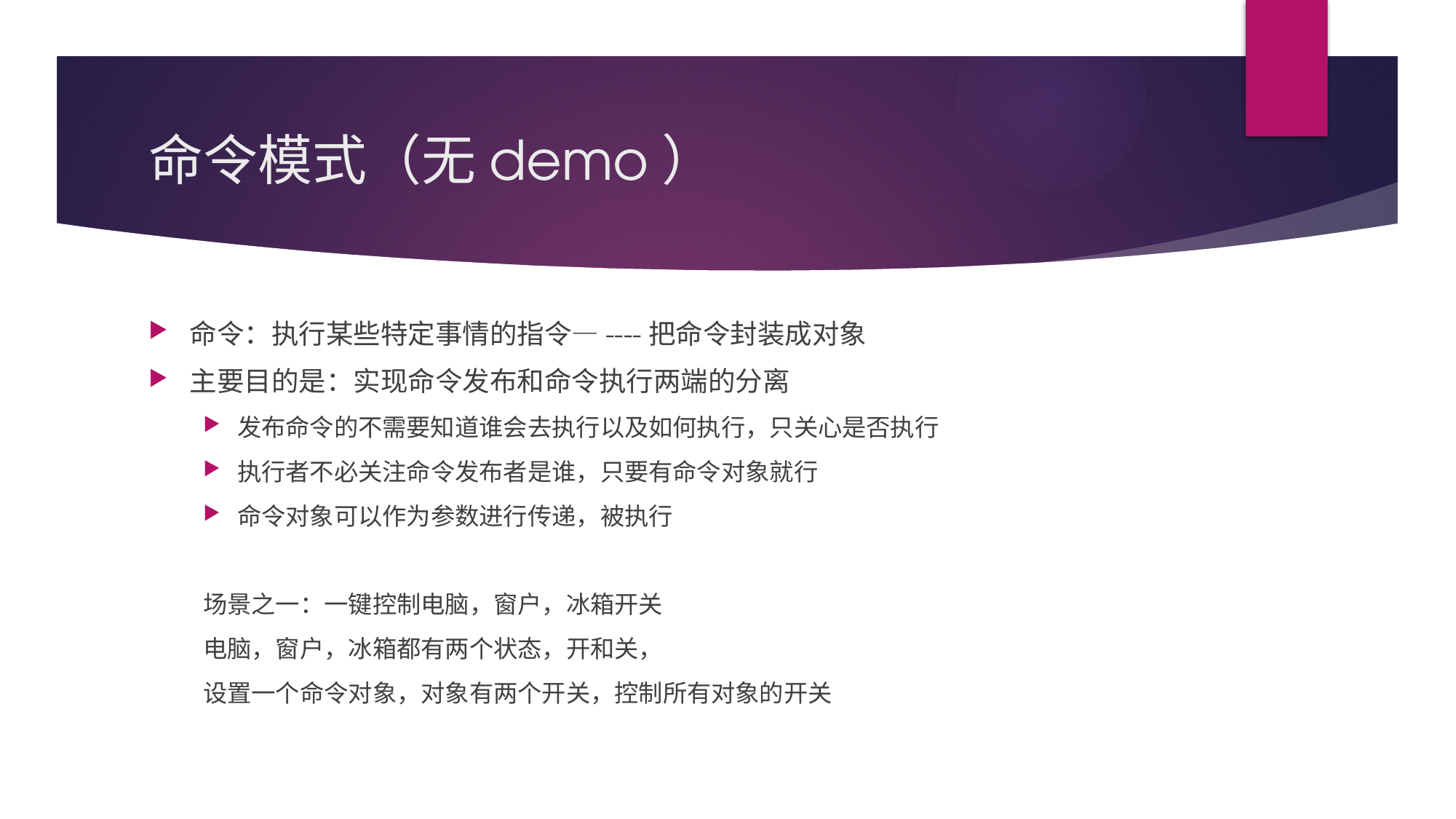

# 命令模式（无demo）
命令：执行某些特定事情的指令—----把命令封装成对象
主要目的是：实现命令发布和命令执行两端的分离
发布命令的不需要知道谁会去执行以及如何执行，只关心是否执行
执行者不必关注命令发布者是谁，只要有命令对象就行
命令对象可以作为参数进行传递，被执行

场景之一：一键控制电脑，窗户，冰箱开关
电脑，窗户，冰箱都有两个状态，开和关，
设置一个命令对象，对象有两个开关，控制所有对象的开关